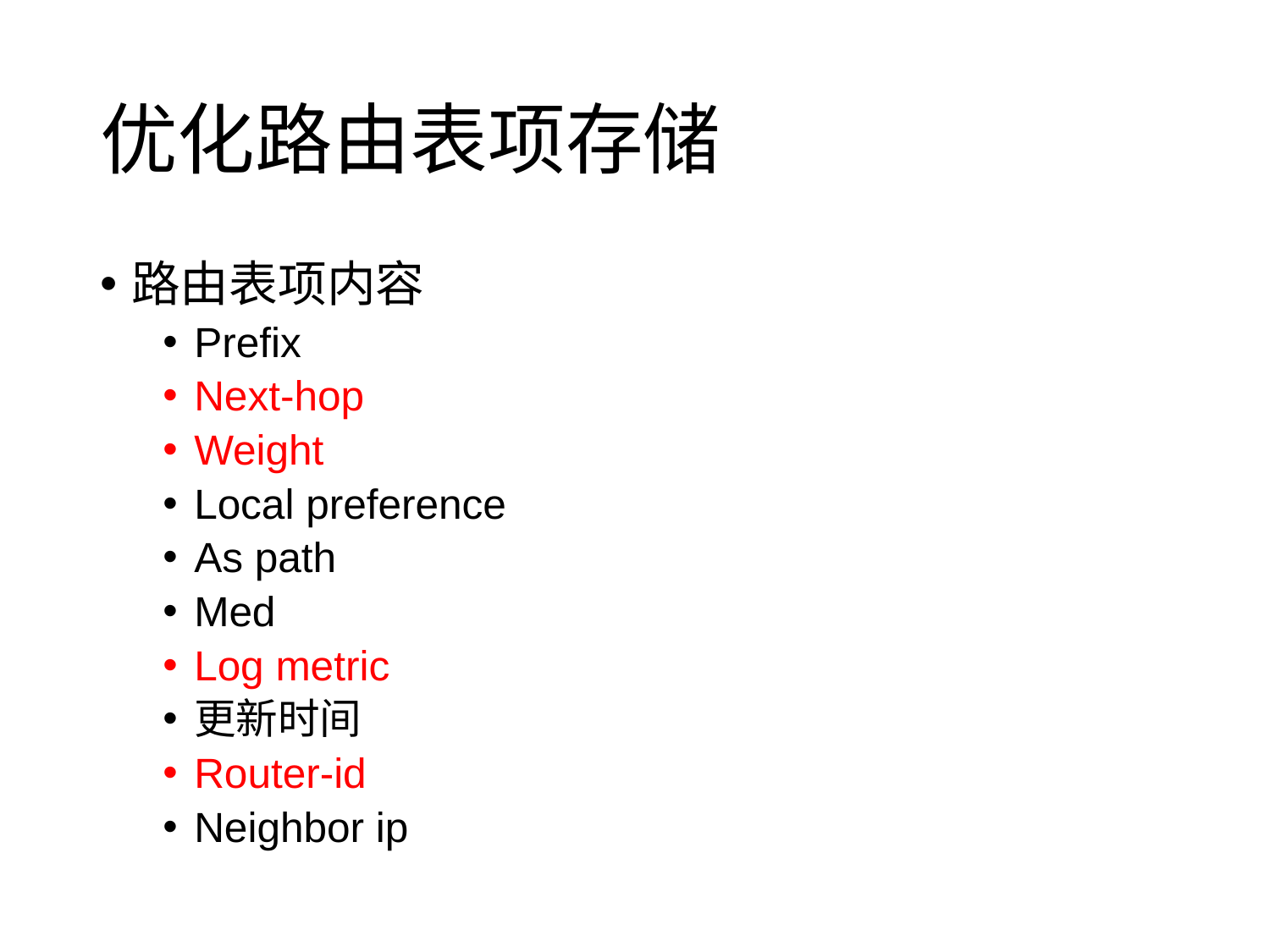

# 优化路由表项存储
路由表项内容
Prefix
Next-hop
Weight
Local preference
As path
Med
Log metric
更新时间
Router-id
Neighbor ip